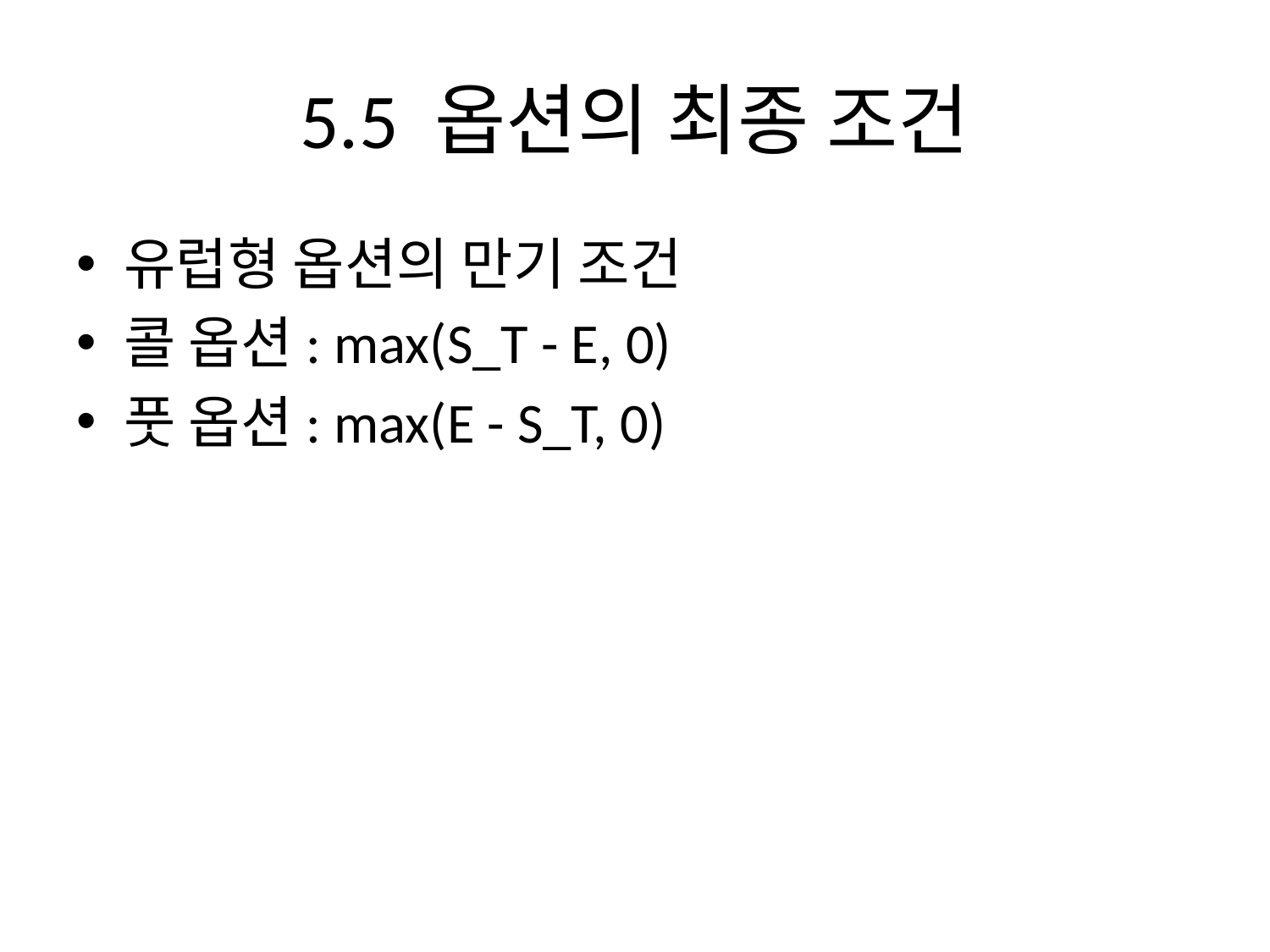

# 5.5 옵션의 최종 조건
유럽형 옵션의 만기 조건
콜 옵션: max(S_T - E, 0)
풋 옵션: max(E - S_T, 0)